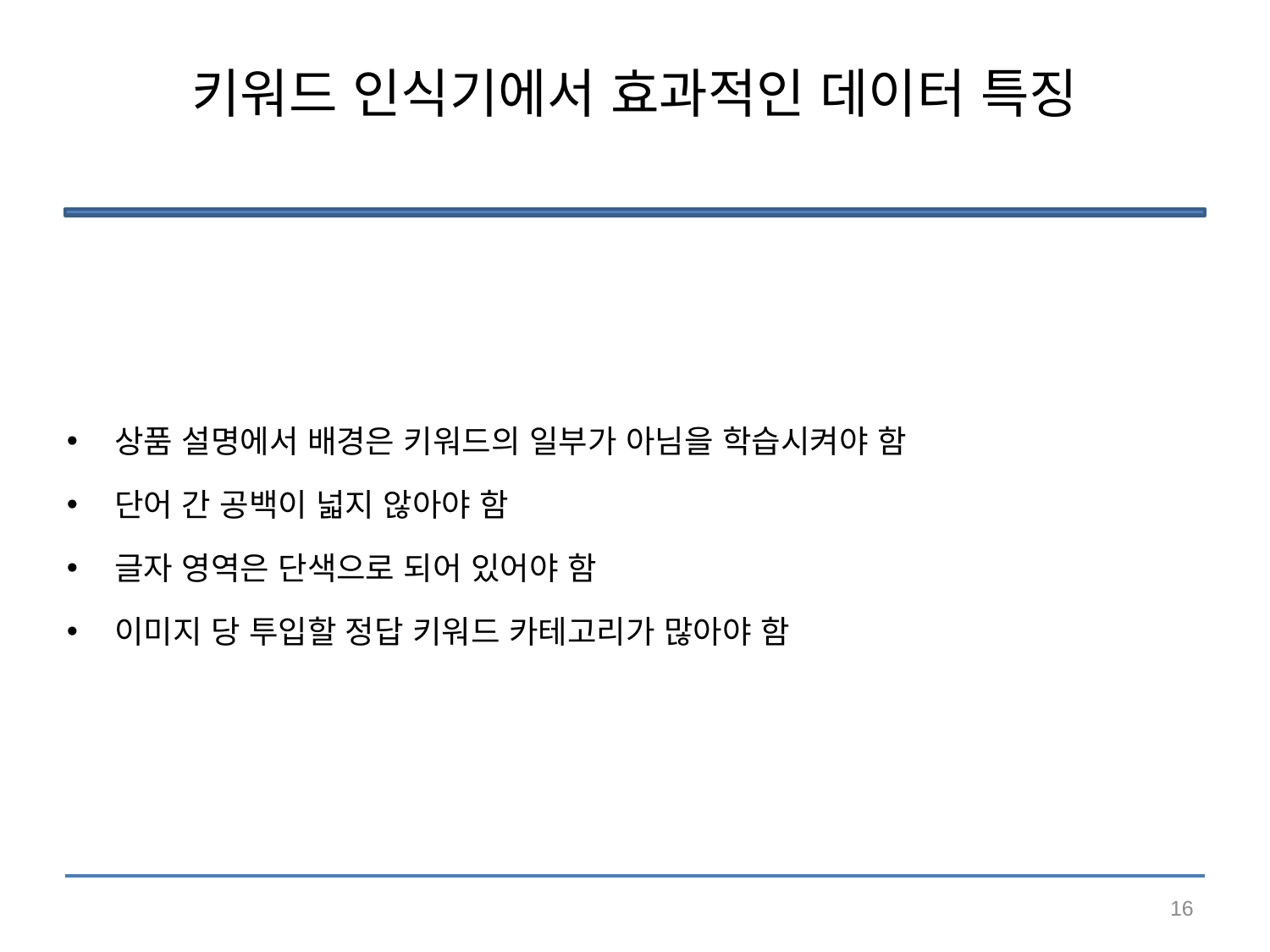

# 키워드 인식기에서 효과적인 데이터 특징
상품 설명에서 배경은 키워드의 일부가 아님을 학습시켜야 함
단어 간 공백이 넓지 않아야 함
글자 영역은 단색으로 되어 있어야 함
이미지 당 투입할 정답 키워드 카테고리가 많아야 함
16